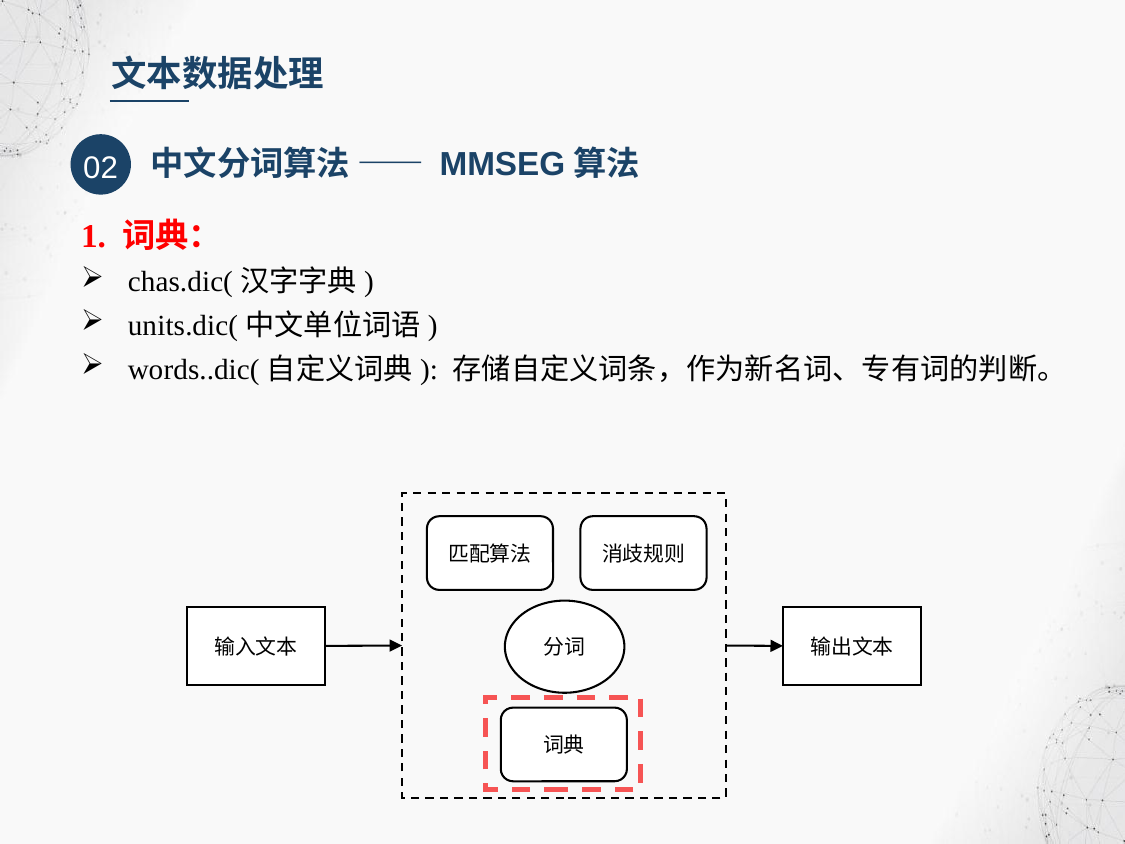

文本数据处理

02
中文分词算法 —— MMSEG算法
1. 词典：
chas.dic(汉字字典)
units.dic(中文单位词语)
words..dic(自定义词典): 存储自定义词条，作为新名词、专有词的判断。

消歧规则
匹配算法
分词

输入文本

输出文本

词典